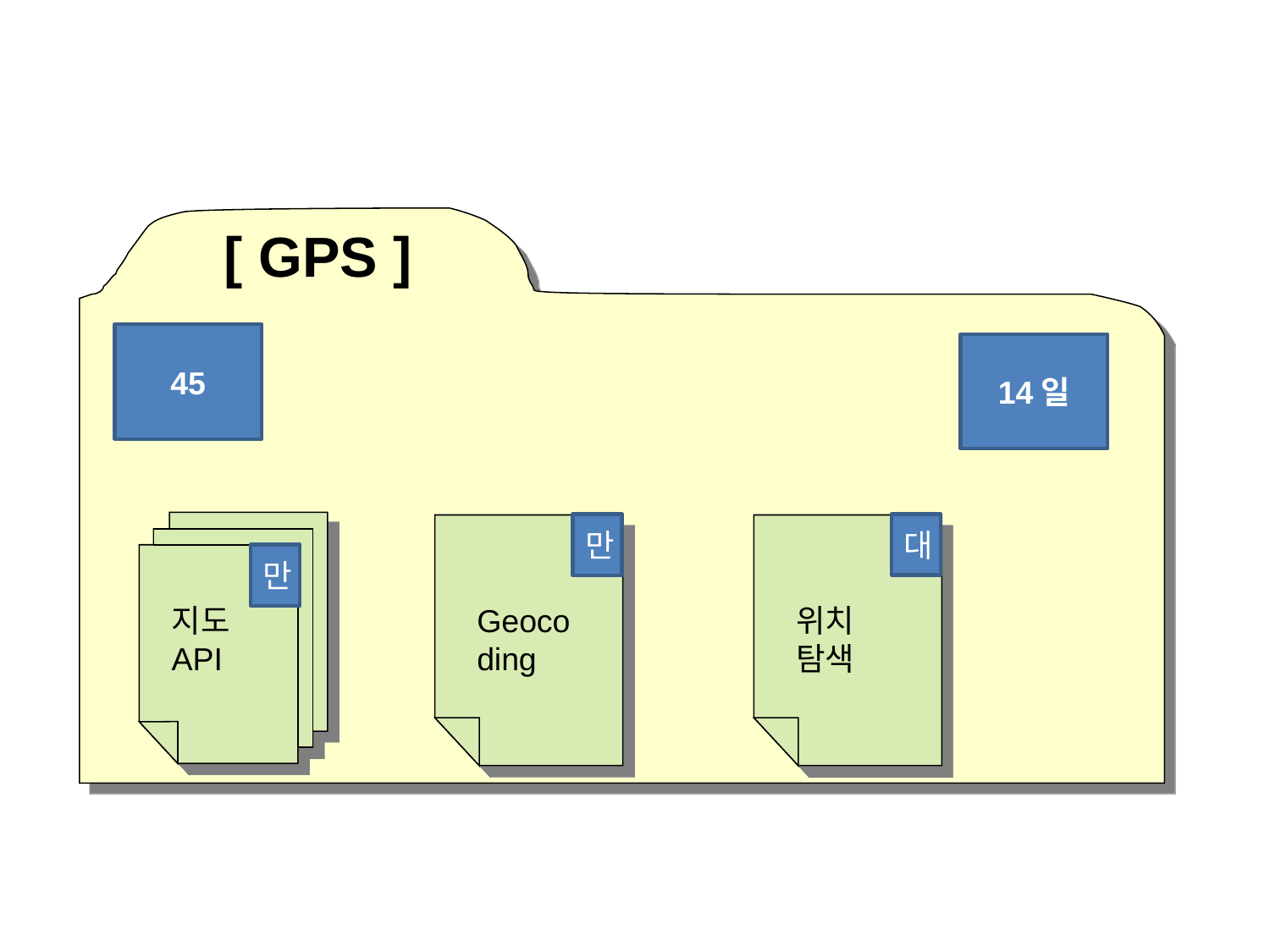

[ GPS ]
45
14일

대
만
만
위치 탐색
지도 API
Geocoding